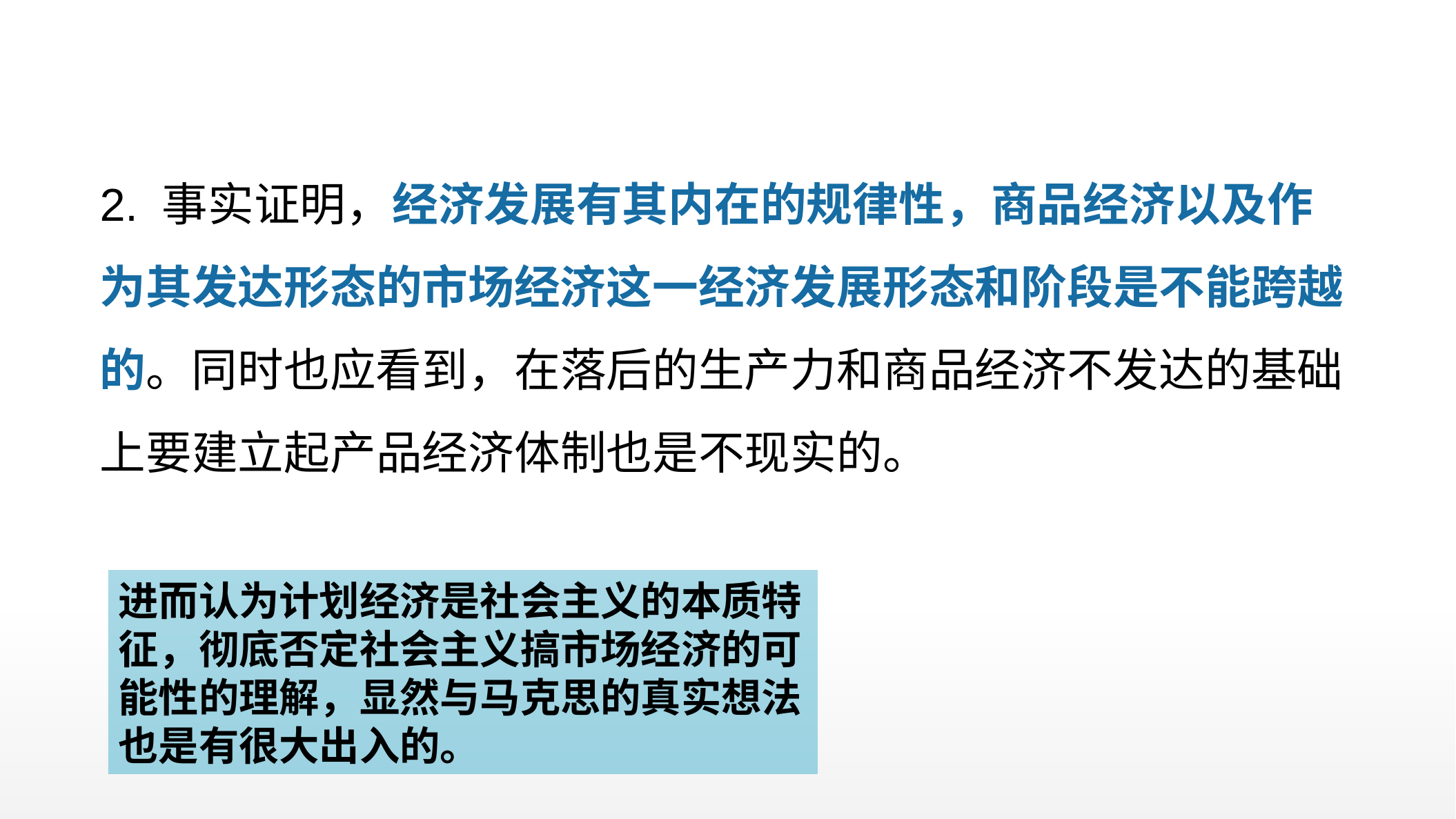

2. 事实证明，经济发展有其内在的规律性，商品经济以及作为其发达形态的市场经济这一经济发展形态和阶段是不能跨越的。同时也应看到，在落后的生产力和商品经济不发达的基础上要建立起产品经济体制也是不现实的。
进而认为计划经济是社会主义的本质特征，彻底否定社会主义搞市场经济的可能性的理解，显然与马克思的真实想法也是有很大出入的。